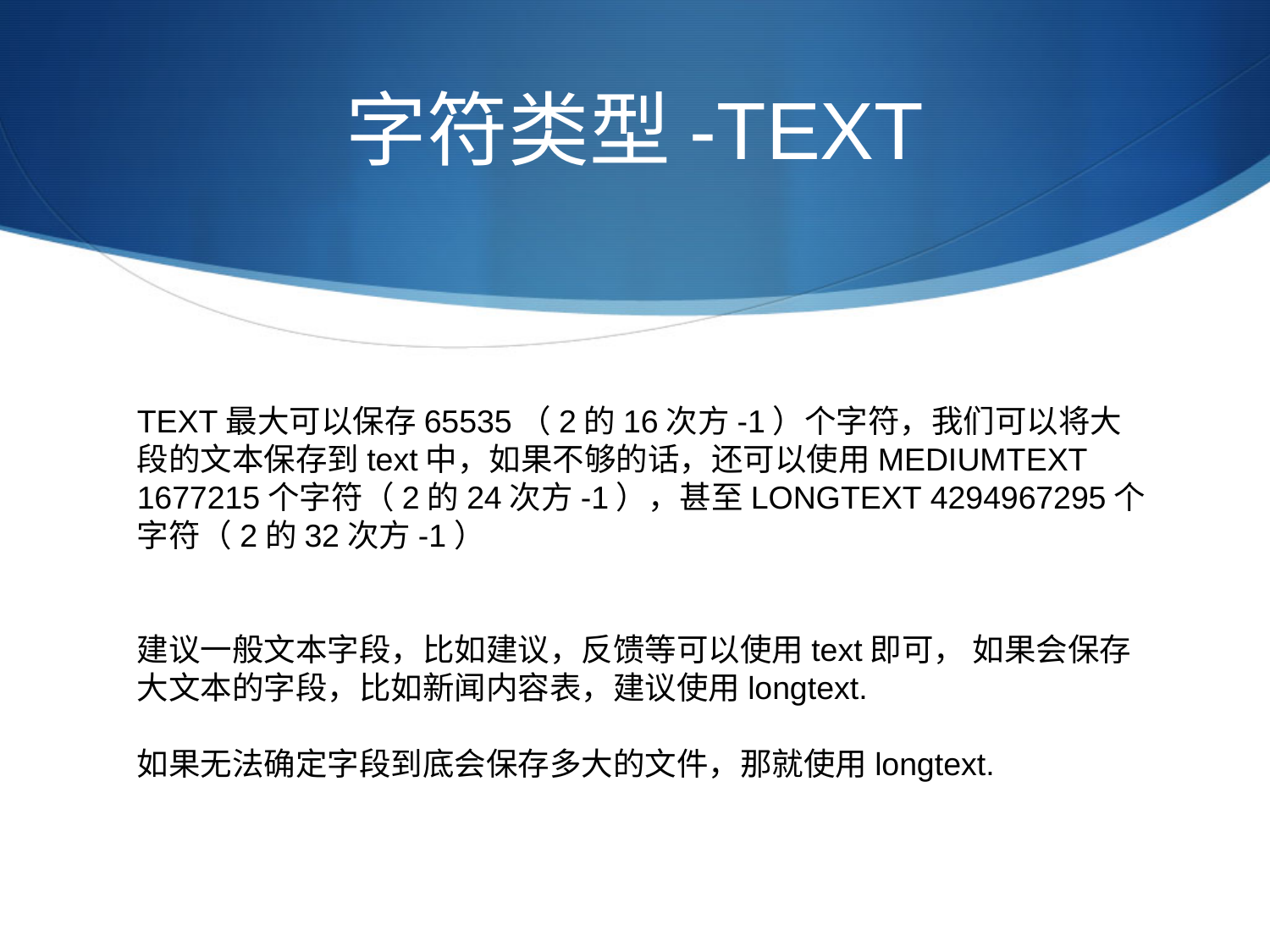

# 字符类型-TEXT
TEXT最大可以保存65535（2的16次方-1）个字符，我们可以将大段的文本保存到text中，如果不够的话，还可以使用MEDIUMTEXT 1677215个字符（2的24次方-1），甚至LONGTEXT 4294967295个字符（2的32次方-1）

建议一般文本字段，比如建议，反馈等可以使用text即可， 如果会保存大文本的字段，比如新闻内容表，建议使用longtext.

如果无法确定字段到底会保存多大的文件，那就使用longtext.